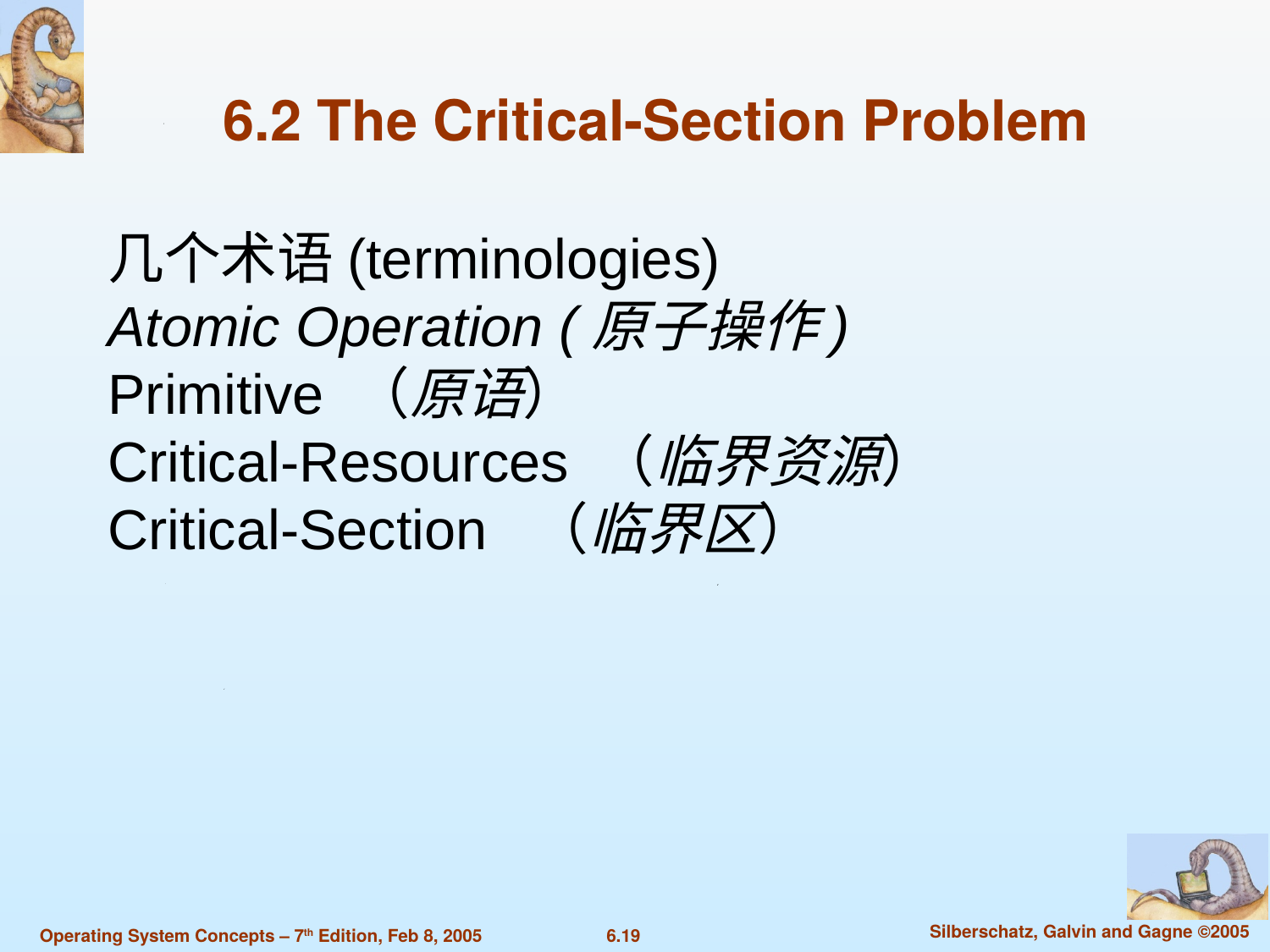

6.2 The Critical-Section Problem
几个术语(terminologies)
Atomic Operation (原子操作)
Primitive （原语）
Critical-Resources （临界资源）
Critical-Section  （临界区）